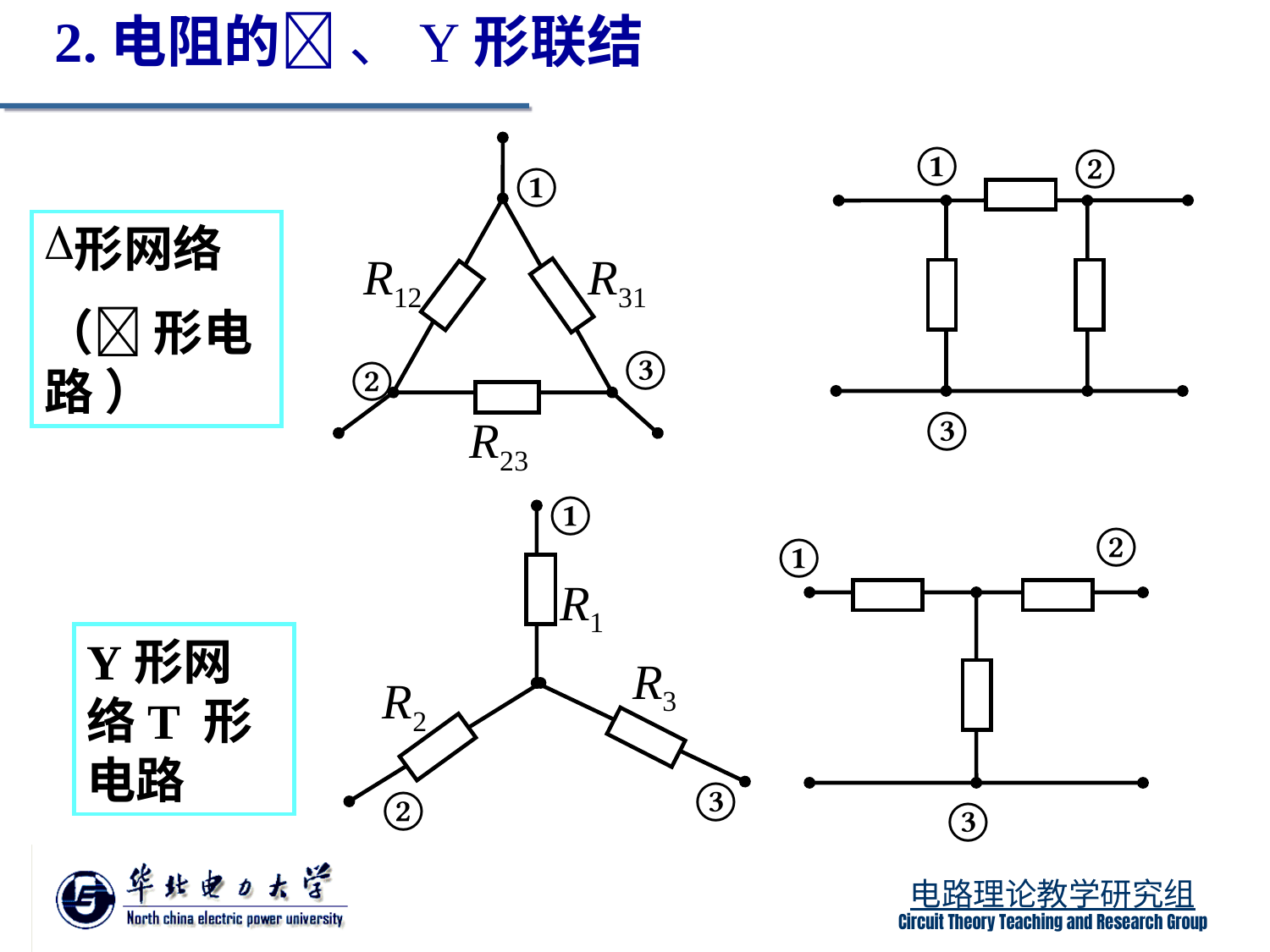

2.电阻的Δ 、Y形联结
①
②
③

①

R12
R31

③
②

R23

形网络
（π 形电路 ）

①

R1
R3
R2

③
②
②
①
③

Y形网络T 形电路